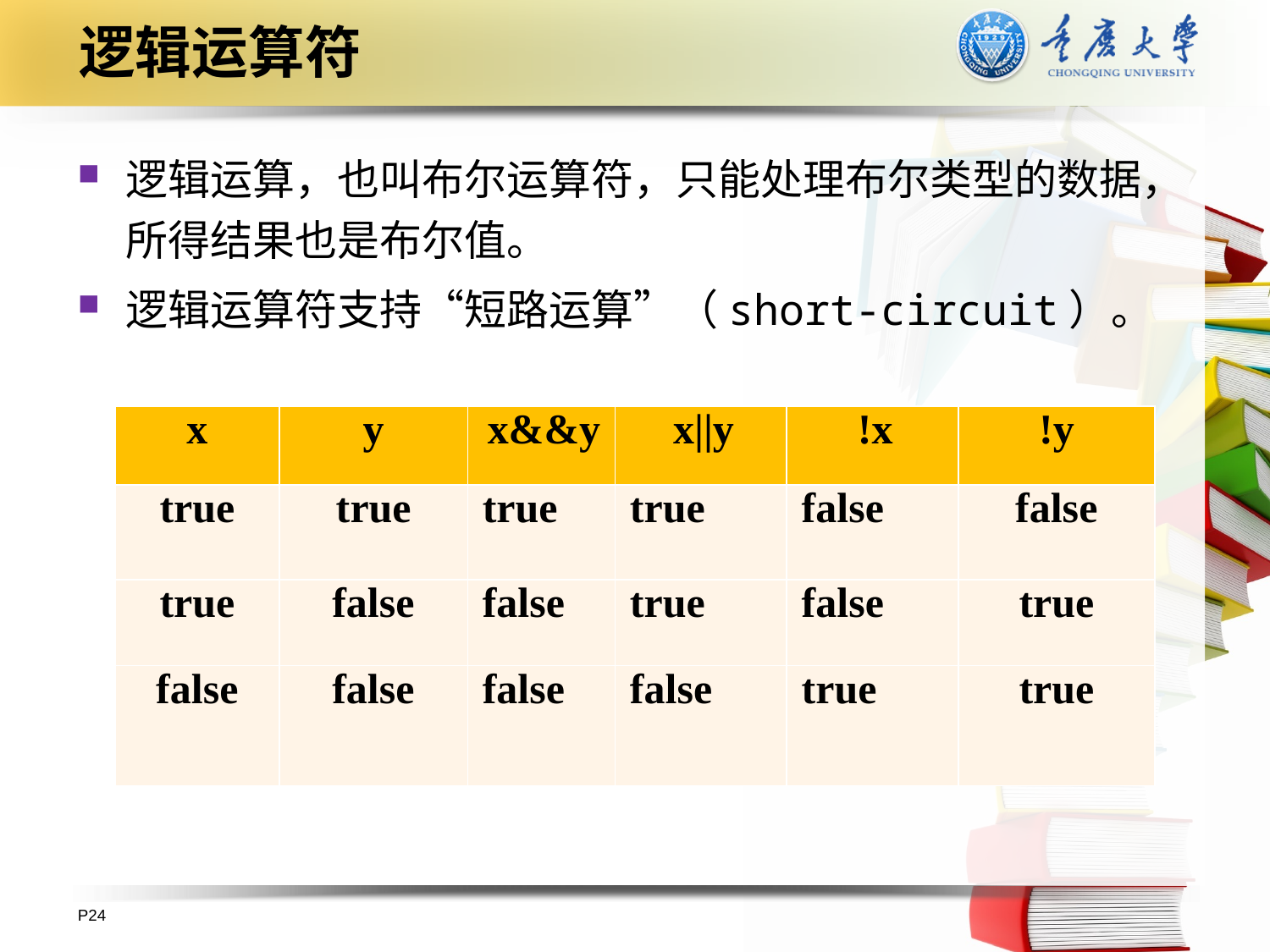

# 逻辑运算符
逻辑运算，也叫布尔运算符，只能处理布尔类型的数据，所得结果也是布尔值。
逻辑运算符支持“短路运算”（short-circuit）。
| x | y | x&&y | x||y | !x | !y |
| --- | --- | --- | --- | --- | --- |
| true | true | true | true | false | false |
| true | false | false | true | false | true |
| false | false | false | false | true | true |
P24